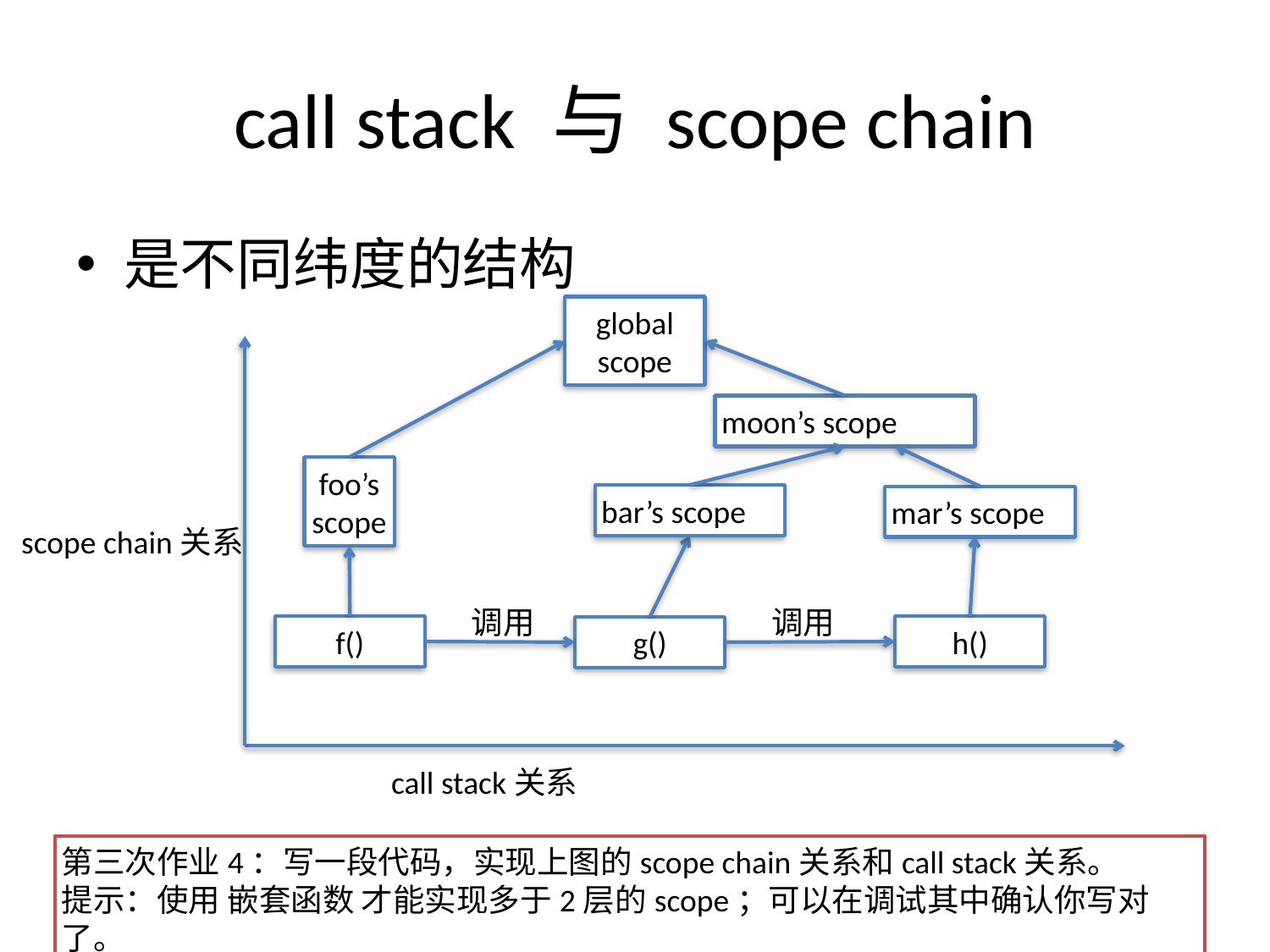

# call stack 与 scope chain
是不同纬度的结构
global
scope
moon’s scope
foo’s
scope
bar’s scope
mar’s scope
scope chain关系
调用
调用
f()
h()
g()
call stack关系
第三次作业4：写一段代码，实现上图的scope chain关系和call stack关系。
提示：使用 嵌套函数 才能实现多于2层的scope；可以在调试其中确认你写对了。